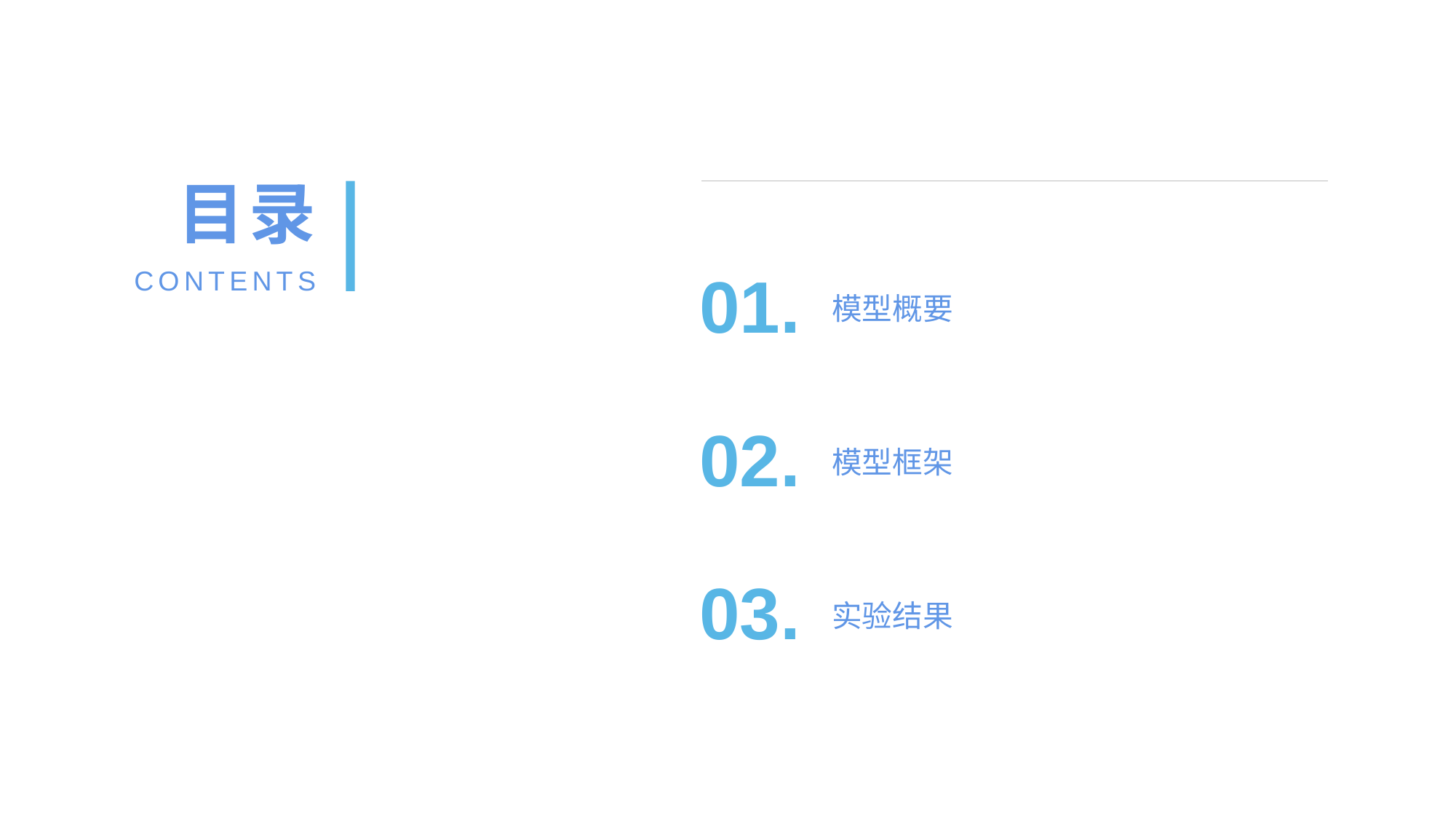

目录

01.
模型概要
CONTENTS
02.
模型框架
03.
实验结果